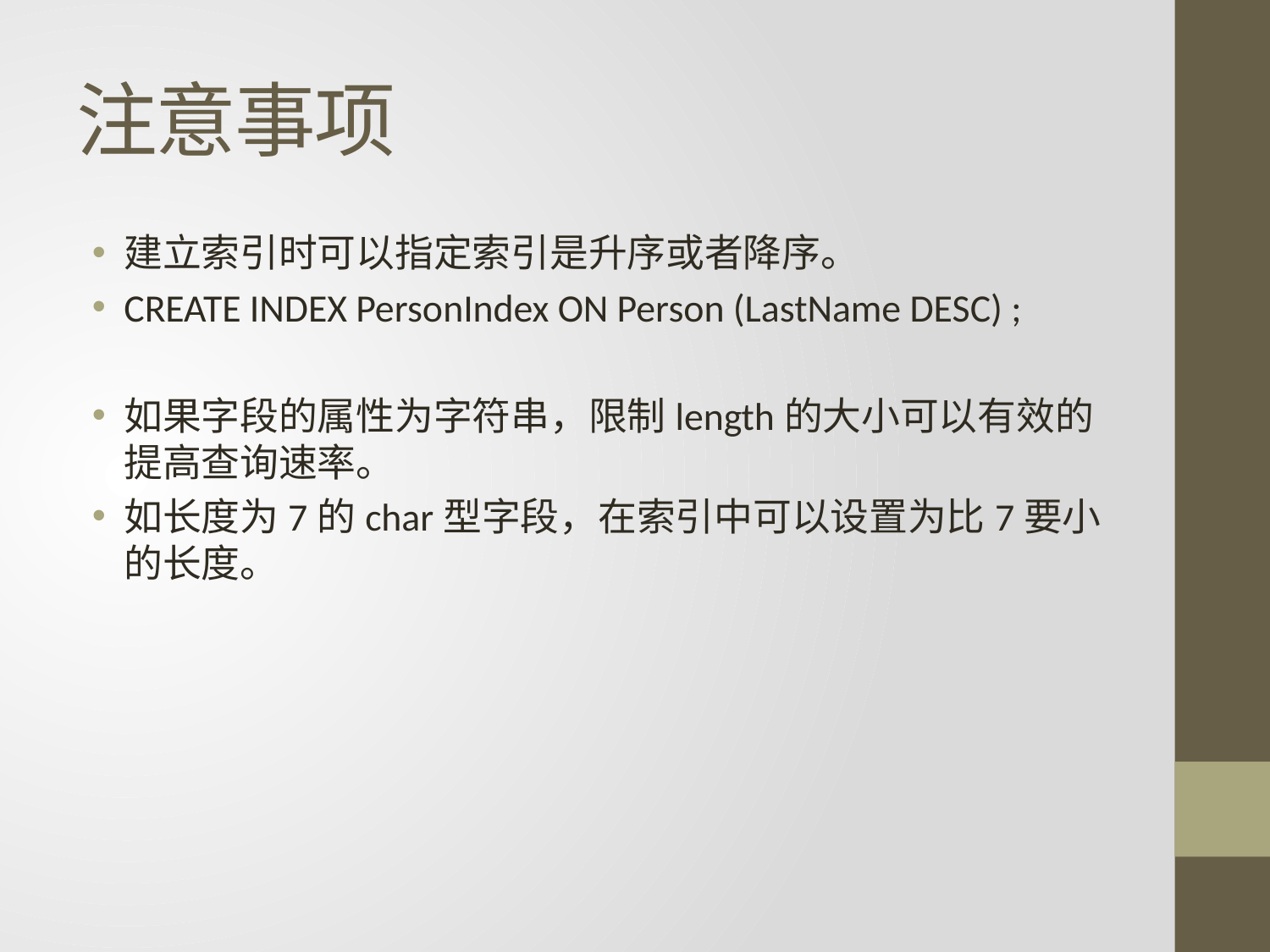

# 注意事项
建立索引时可以指定索引是升序或者降序。
CREATE INDEX PersonIndex ON Person (LastName DESC) ;

如果字段的属性为字符串，限制length的大小可以有效的提高查询速率。
如长度为7的char型字段，在索引中可以设置为比7要小的长度。